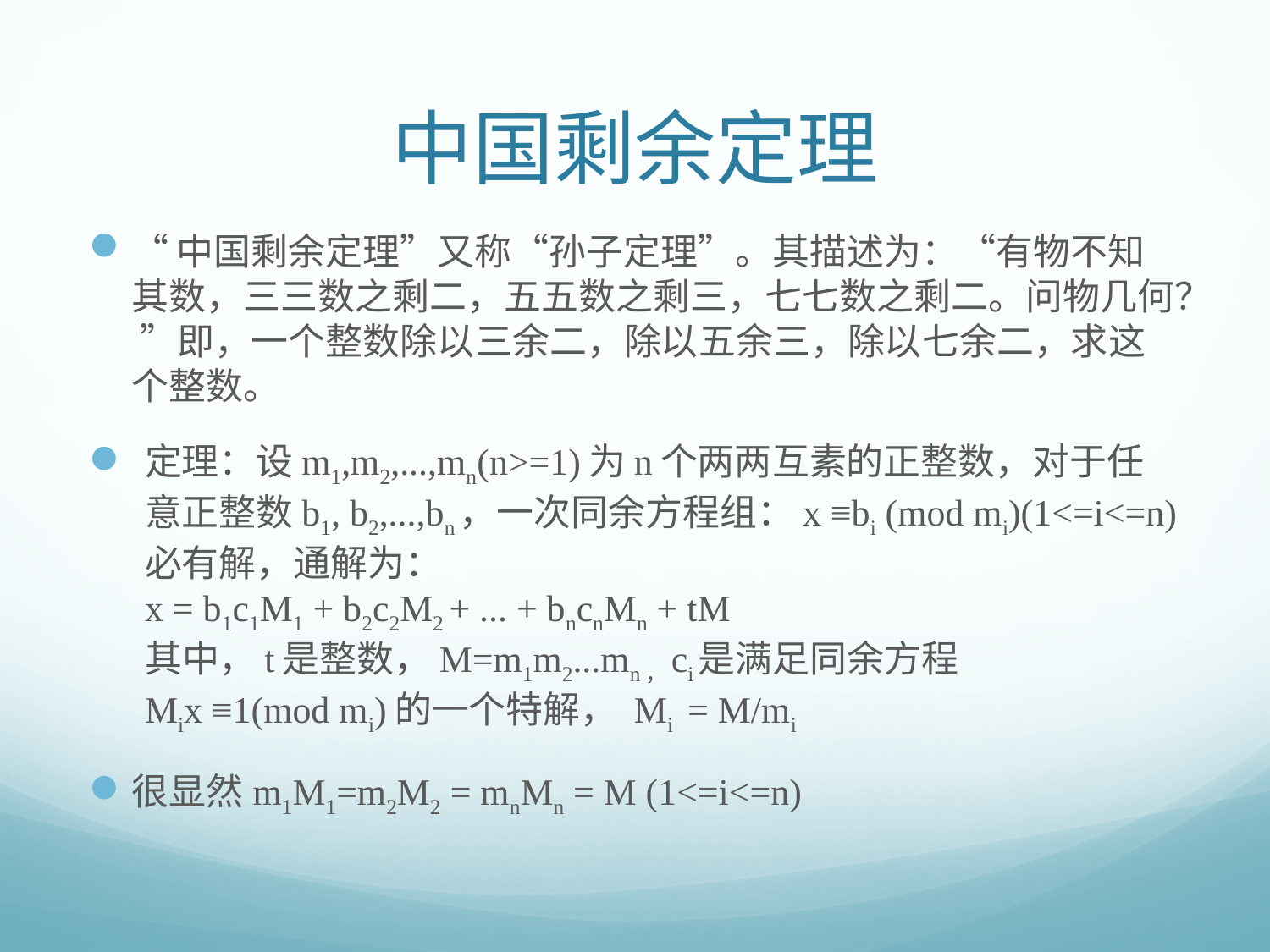

# 中国剩余定理
“中国剩余定理”又称“孙子定理”。其描述为：“有物不知其数，三三数之剩二，五五数之剩三，七七数之剩二。问物几何？ ”即，一个整数除以三余二，除以五余三，除以七余二，求这个整数。
定理：设m1,m2,...,mn(n>=1)为n个两两互素的正整数，对于任意正整数b1, b2,...,bn，一次同余方程组：x ≡bi (mod mi)(1<=i<=n)必有解，通解为：
x = b1c1M1 + b2c2M2 + ... + bncnMn + tM
其中，t是整数，M=m1m2...mn，ci是满足同余方程
Mix ≡1(mod mi)的一个特解， Mi  = M/mi
很显然 m1M1=m2M2 = mnMn = M (1<=i<=n)